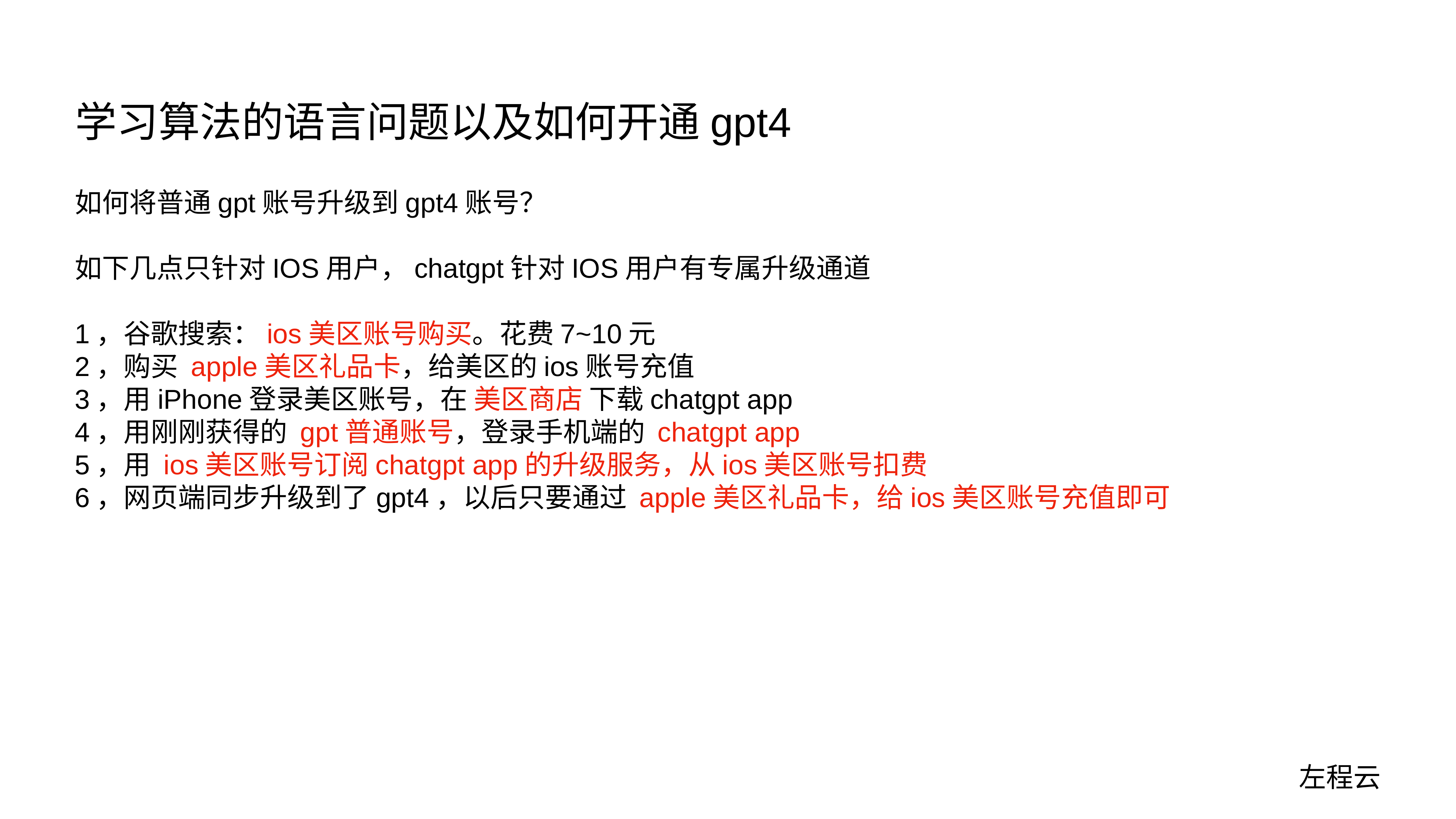

# 学习算法的语言问题以及如何开通gpt4
如何将普通gpt账号升级到gpt4账号？

如下几点只针对IOS用户，chatgpt针对IOS用户有专属升级通道

1，谷歌搜索：ios美区账号购买。花费7~10元
2，购买 apple美区礼品卡，给美区的ios账号充值
3，用iPhone登录美区账号，在 美区商店 下载chatgpt app
4，用刚刚获得的 gpt普通账号，登录手机端的 chatgpt app
5，用 ios美区账号订阅chatgpt app的升级服务，从ios美区账号扣费
6，网页端同步升级到了gpt4，以后只要通过 apple美区礼品卡，给ios美区账号充值即可

左程云